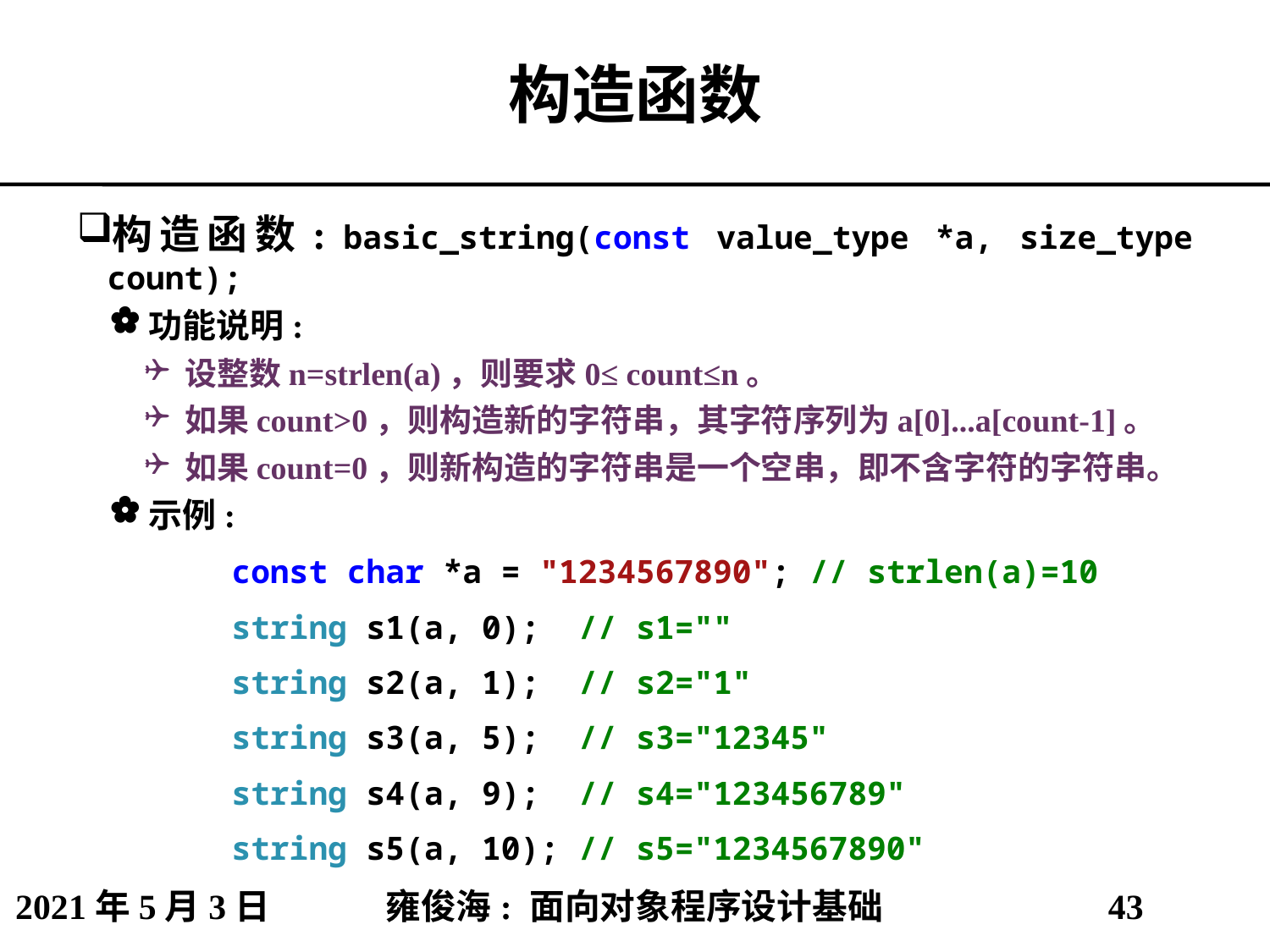

# 构造函数

构造函数: basic_string(const value_type *a, size_type count);
功能说明:
设整数n=strlen(a)，则要求0≤ count≤n。
如果count>0，则构造新的字符串，其字符序列为a[0]...a[count-1]。
如果count=0，则新构造的字符串是一个空串，即不含字符的字符串。
示例:
const char *a = "1234567890"; // strlen(a)=10
string s1(a, 0);  // s1=""
string s2(a, 1);  // s2="1"
string s3(a, 5);  // s3="12345"
string s4(a, 9);  // s4="123456789"
string s5(a, 10); // s5="1234567890"
2021年5月3日
雍俊海: 面向对象程序设计基础
43